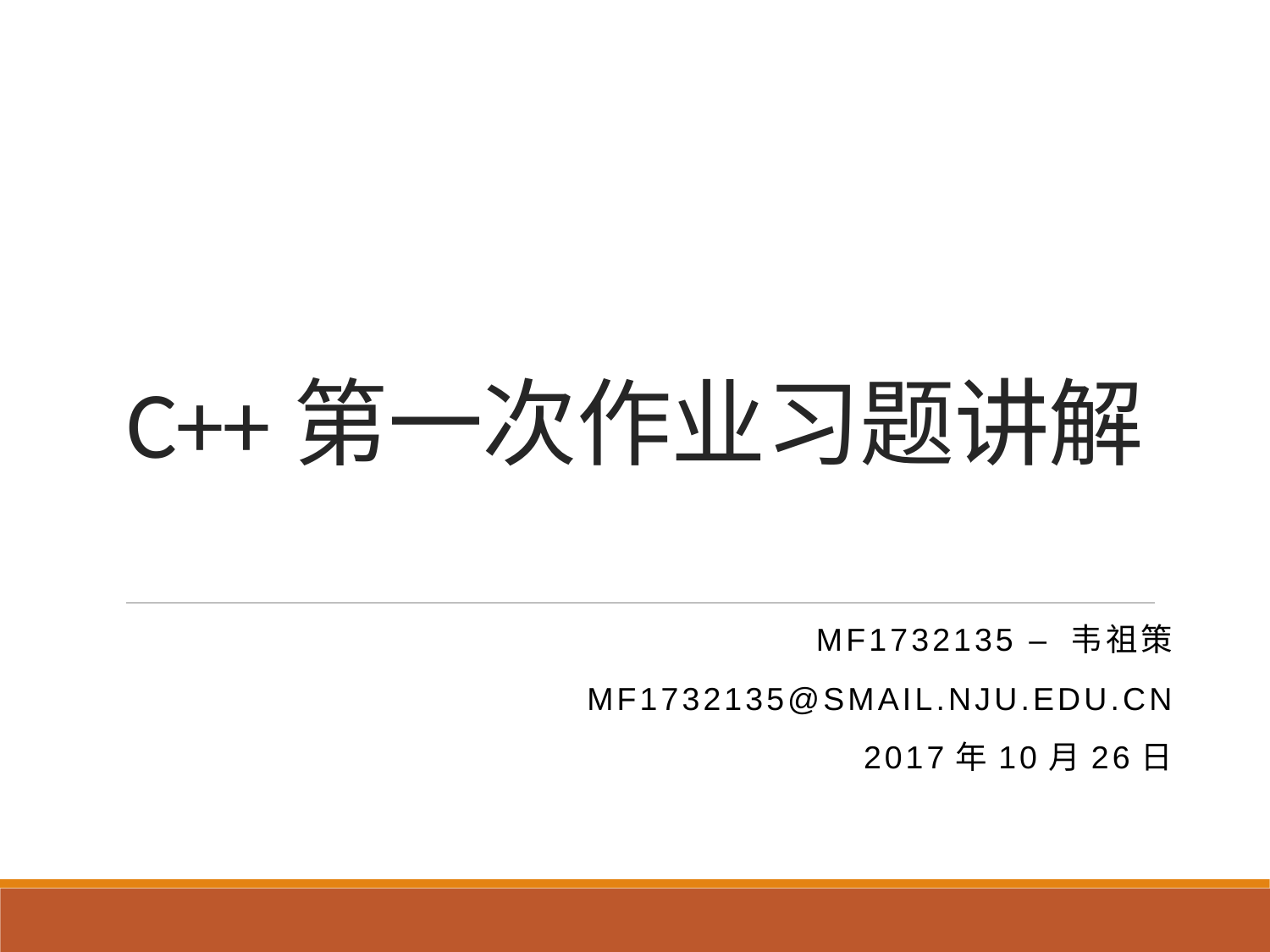

# C++第一次作业习题讲解
MF1732135 – 韦祖策
mF1732135@smail.nju.edu.cn
2017年10月26日